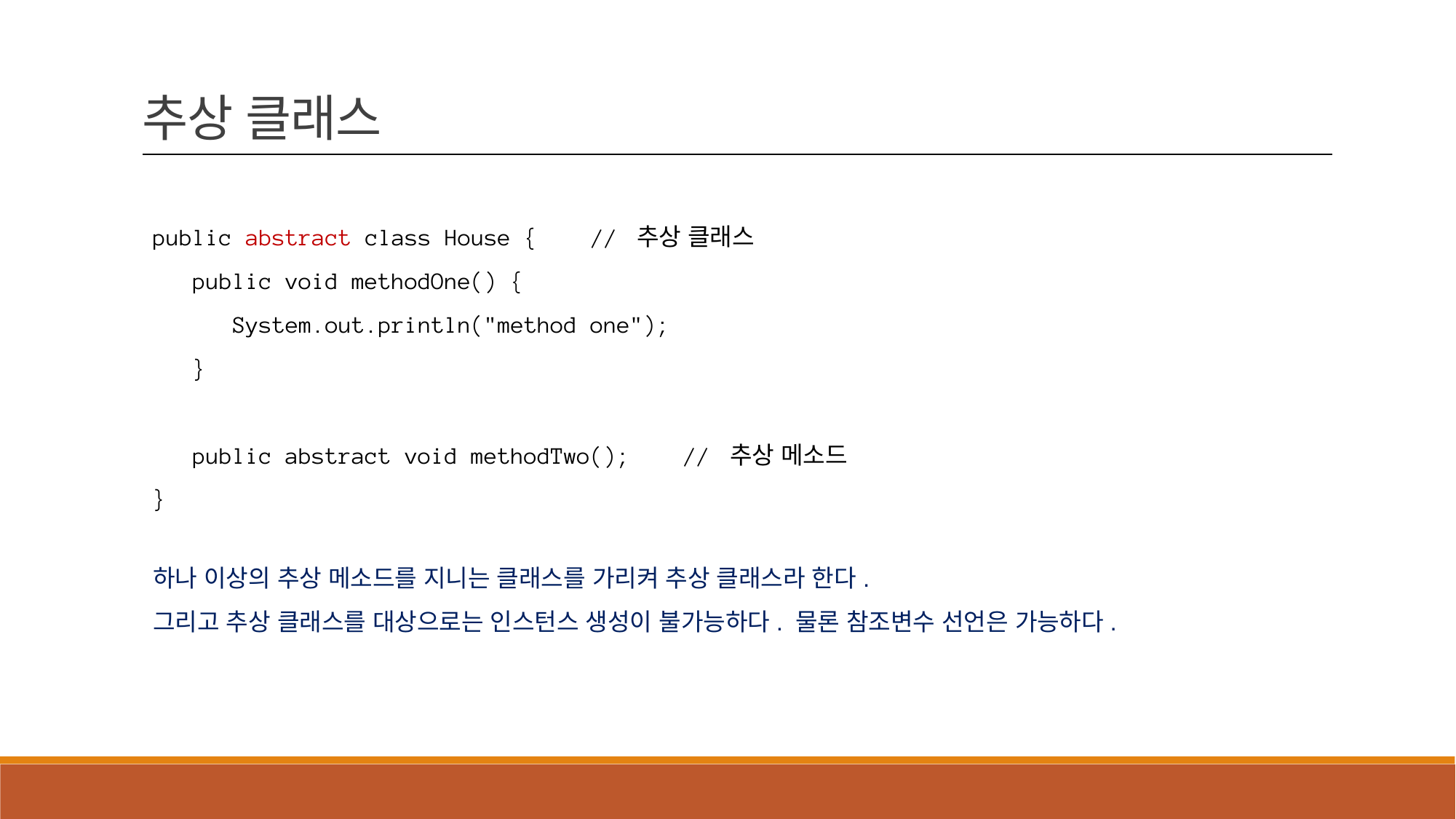

추상 클래스
public abstract class House {    // 추상 클래스
   public void methodOne() {
      System.out.println("method one");
   }

   public abstract void methodTwo();    // 추상 메소드
}
하나 이상의 추상 메소드를 지니는 클래스를 가리켜 추상 클래스라 한다.
그리고 추상 클래스를 대상으로는 인스턴스 생성이 불가능하다. 물론 참조변수 선언은 가능하다.